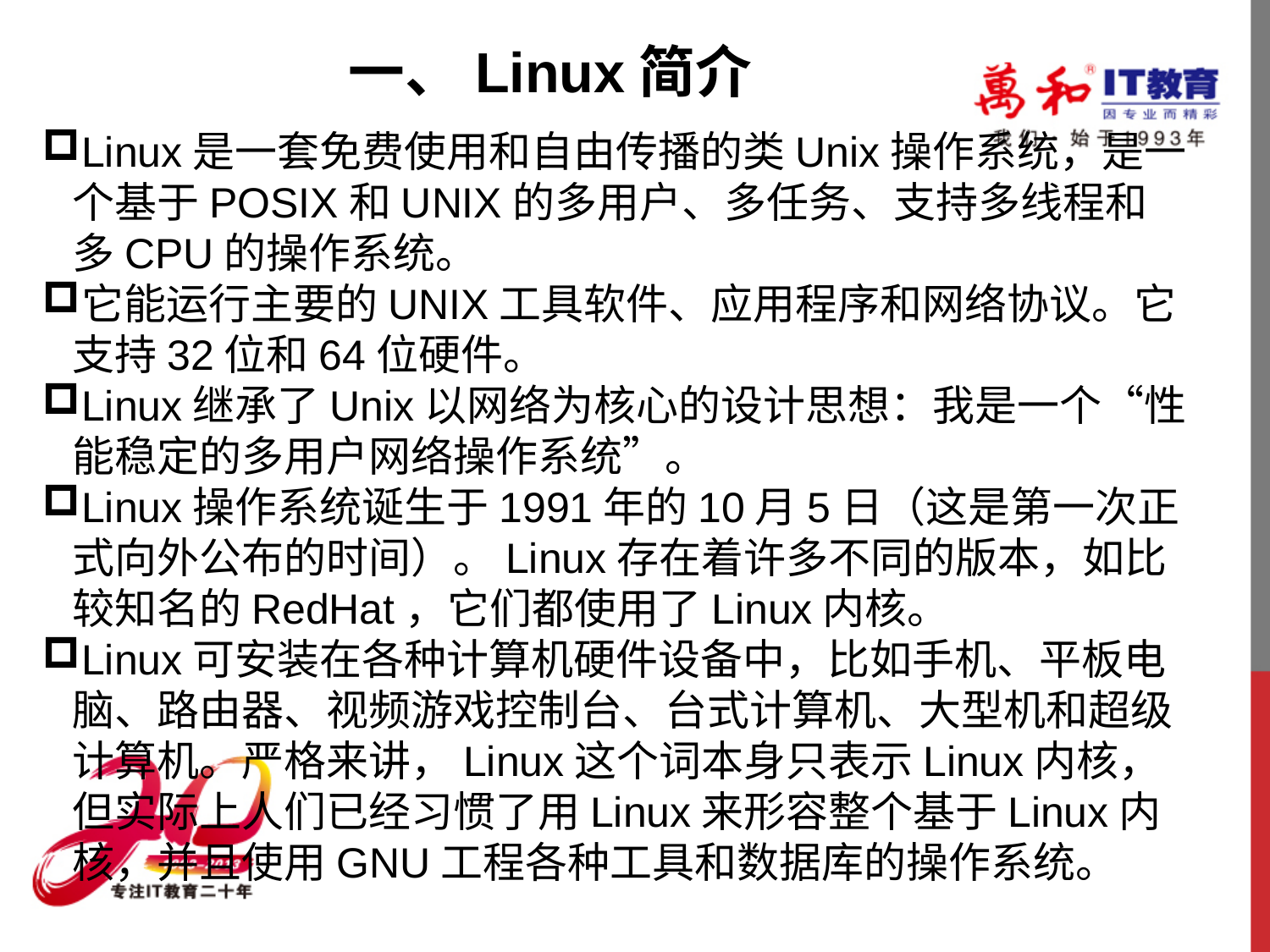

一、Linux简介
Linux是一套免费使用和自由传播的类Unix操作系统，是一个基于POSIX和UNIX的多用户、多任务、支持多线程和多CPU的操作系统。
它能运行主要的UNIX工具软件、应用程序和网络协议。它支持32位和64位硬件。
Linux继承了Unix以网络为核心的设计思想：我是一个“性能稳定的多用户网络操作系统”。
Linux操作系统诞生于1991年的10月5日（这是第一次正式向外公布的时间）。Linux存在着许多不同的版本，如比较知名的RedHat，它们都使用了Linux内核。
Linux可安装在各种计算机硬件设备中，比如手机、平板电脑、路由器、视频游戏控制台、台式计算机、大型机和超级计算机。严格来讲，Linux这个词本身只表示Linux内核，但实际上人们已经习惯了用Linux来形容整个基于Linux内核，并且使用GNU工程各种工具和数据库的操作系统。